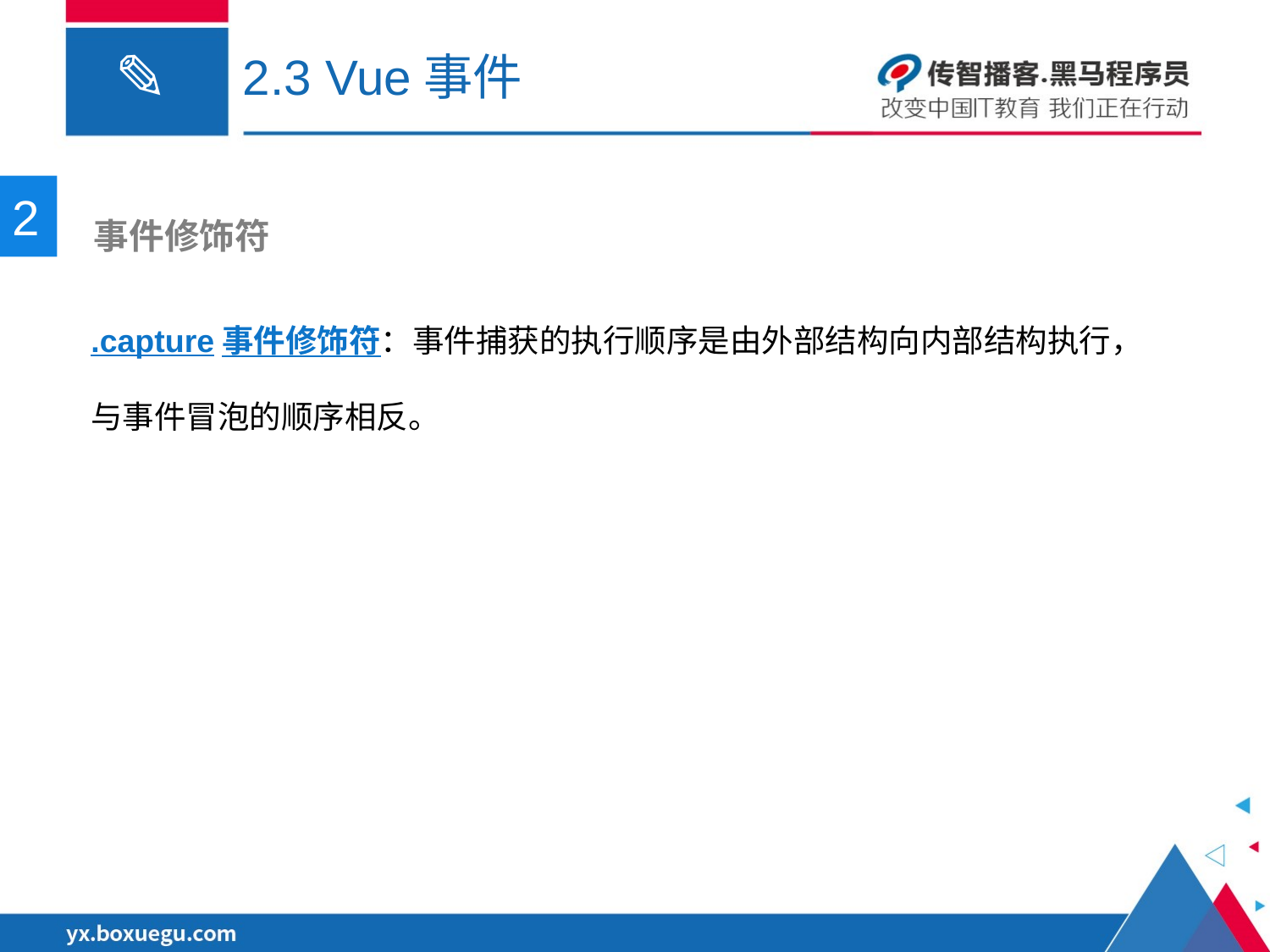

# 2.3 Vue事件

2
  事件修饰符
.capture事件修饰符：事件捕获的执行顺序是由外部结构向内部结构执行，与事件冒泡的顺序相反。